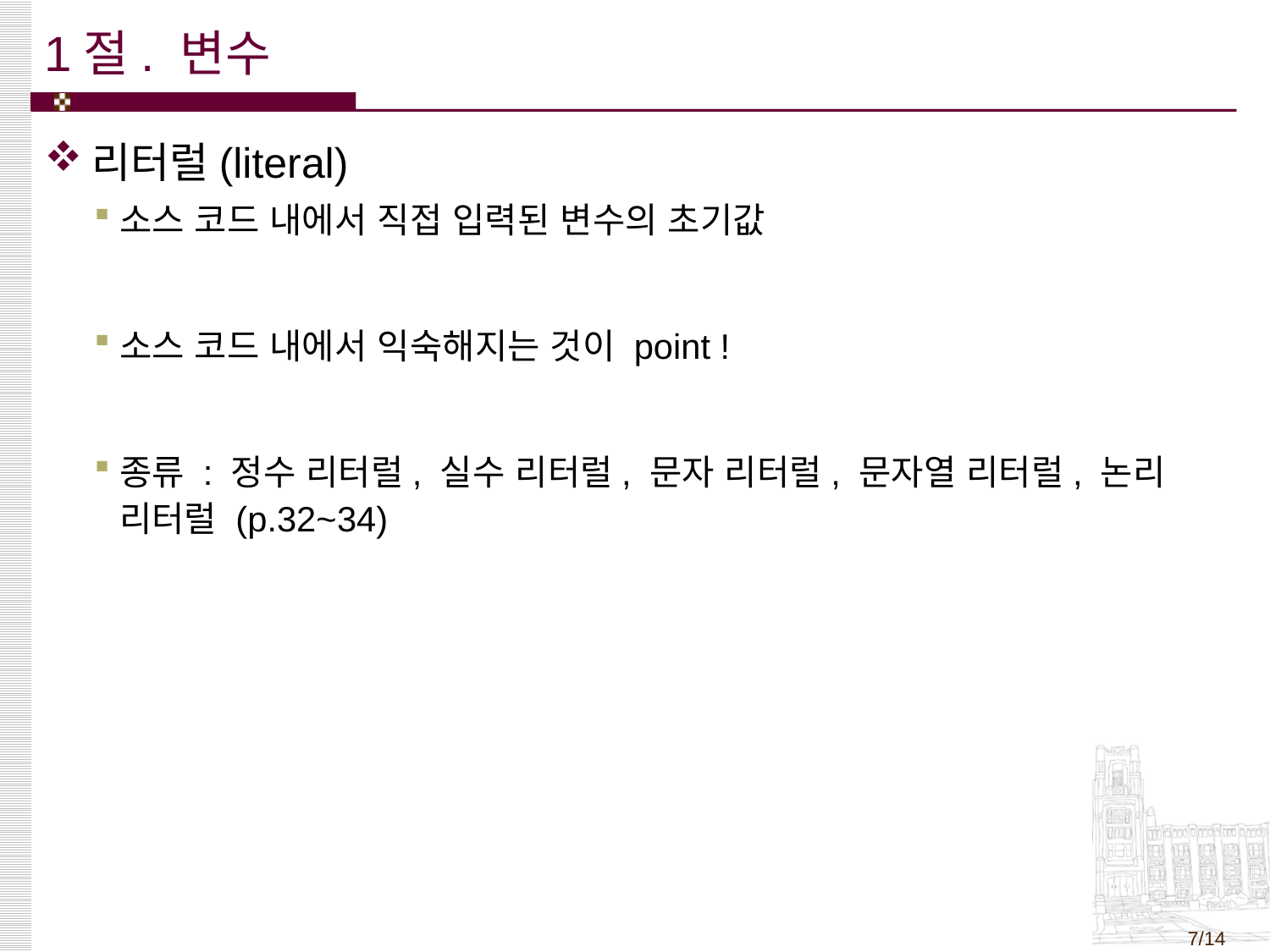

# 1절. 변수
리터럴(literal)
소스 코드 내에서 직접 입력된 변수의 초기값

소스 코드 내에서 익숙해지는 것이 point !

종류 : 정수 리터럴, 실수 리터럴, 문자 리터럴, 문자열 리터럴, 논리 리터럴 (p.32~34)